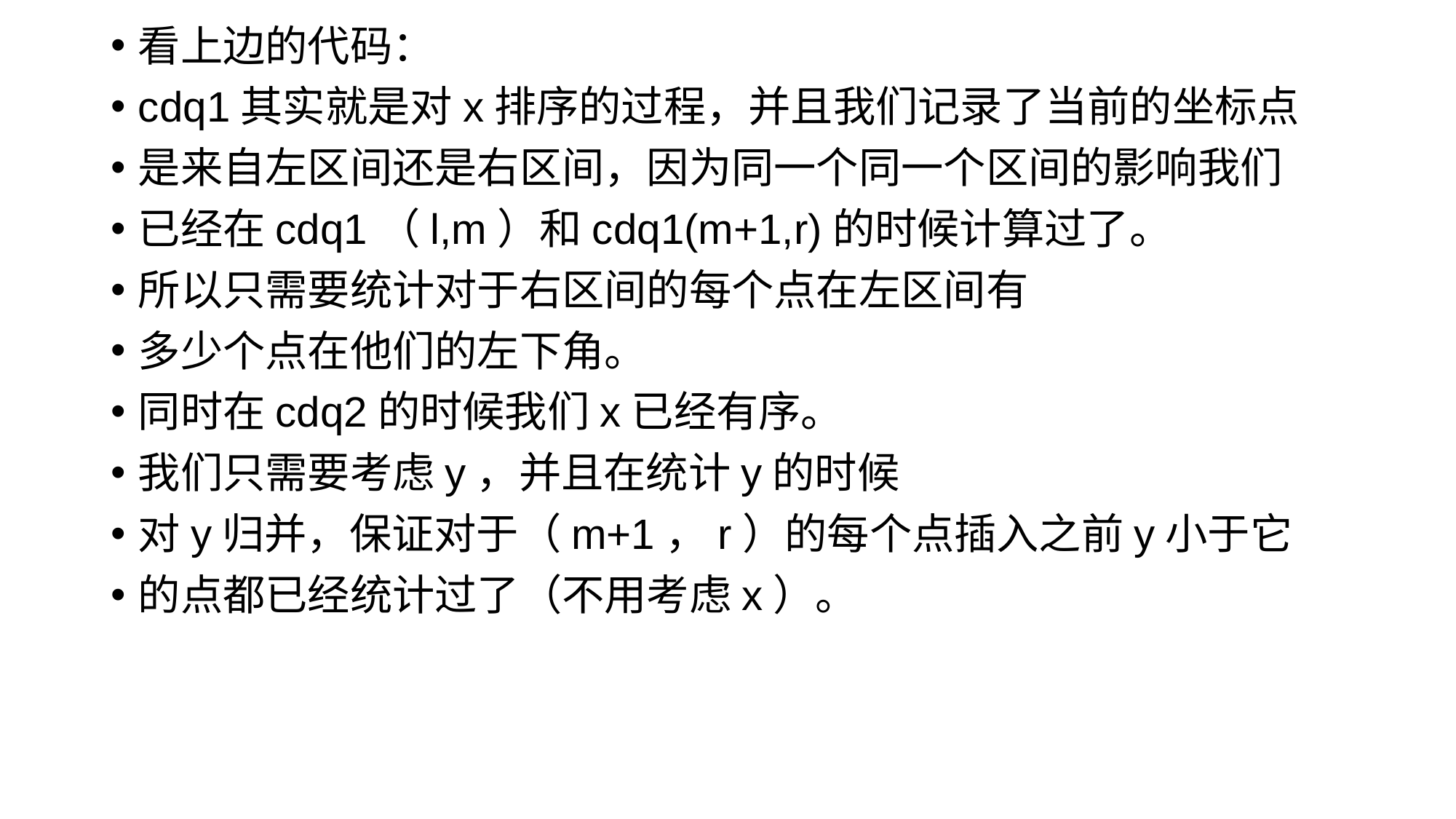

看上边的代码：
cdq1其实就是对x排序的过程，并且我们记录了当前的坐标点
是来自左区间还是右区间，因为同一个同一个区间的影响我们
已经在cdq1（l,m）和cdq1(m+1,r)的时候计算过了。
所以只需要统计对于右区间的每个点在左区间有
多少个点在他们的左下角。
同时在cdq2的时候我们x已经有序。
我们只需要考虑y，并且在统计y的时候
对y归并，保证对于（m+1，r）的每个点插入之前y小于它
的点都已经统计过了（不用考虑x）。